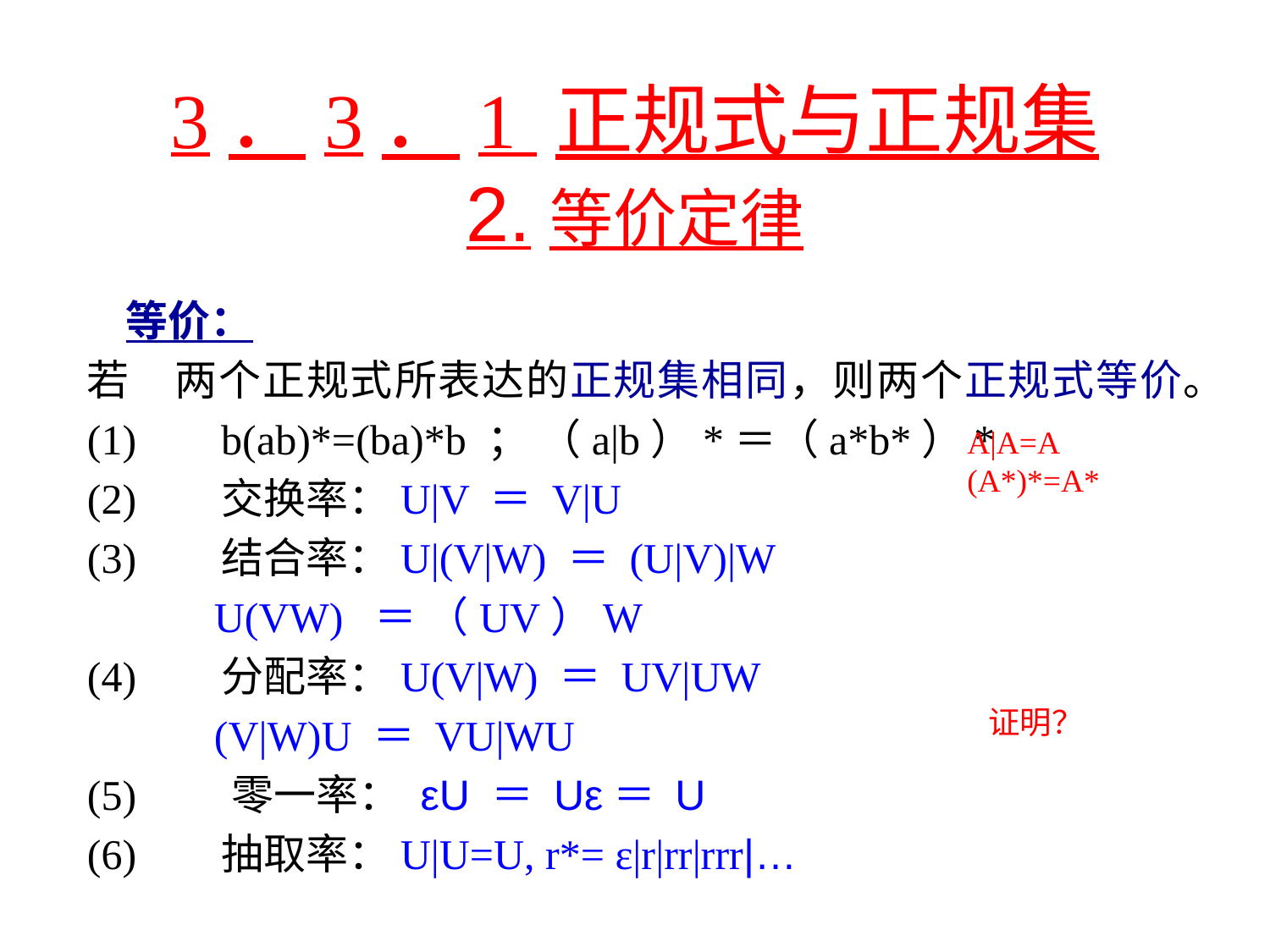

# 3．3．1 正规式与正规集 2.等价定律
   等价：
若    两个正规式所表达的正规集相同，则两个正规式等价。
(1)        b(ab)*=(ba)*b ； （a|b）*＝（a*b*）*
(2)       交换率：U|V ＝ V|U
(3)       结合率：U|(V|W) ＝ (U|V)|W
            U(VW)  ＝ （UV）W
(4)       分配率：U(V|W) ＝ UV|UW
            (V|W)U ＝ VU|WU
(5)        零一率： εU ＝ Uε＝ U
(6)       抽取率：U|U=U, r*= ε|r|rr|rrr|…
A|A=A
(A*)*=A*
证明？